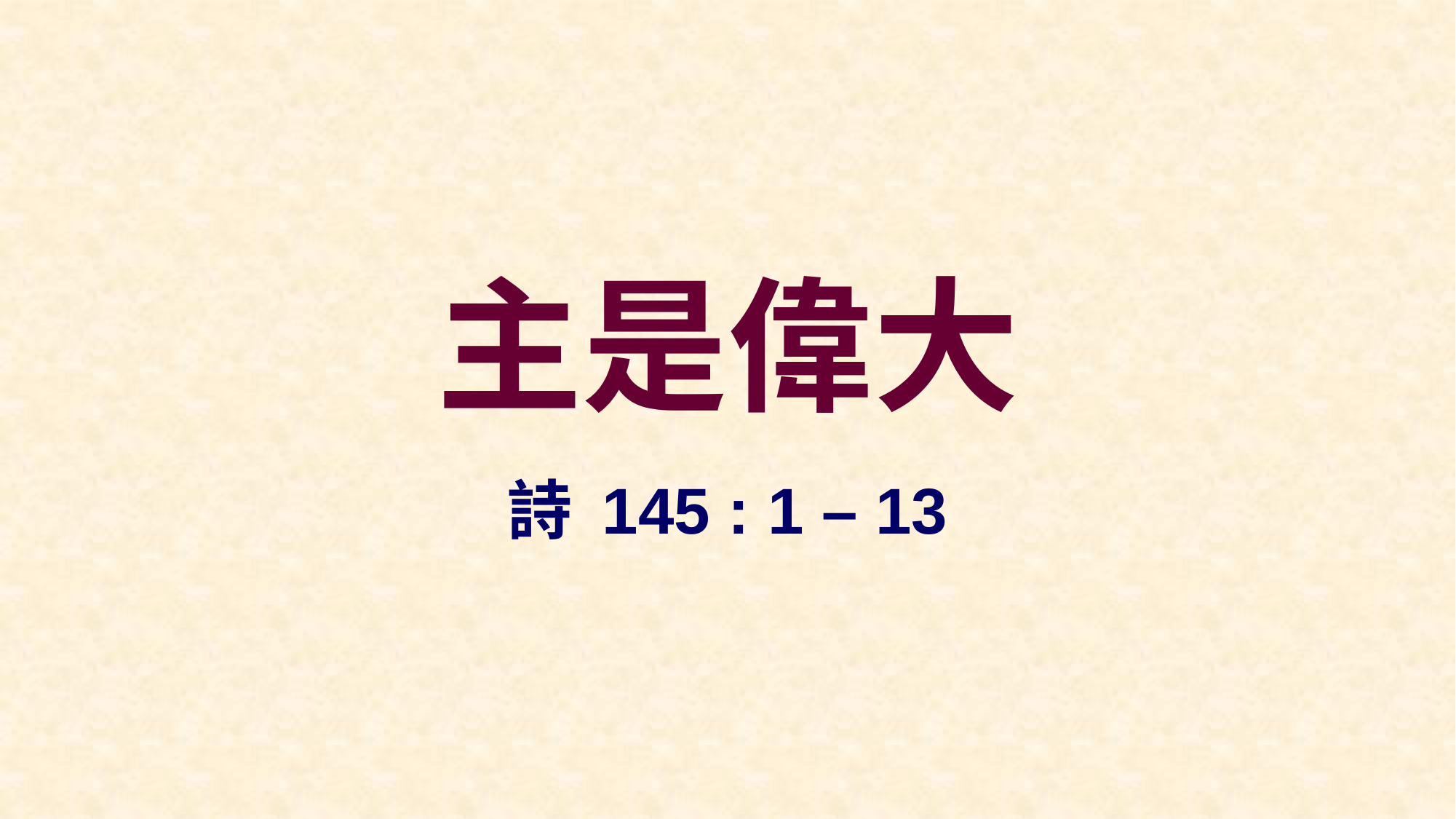

# 主是偉大
詩 145 : 1 – 13